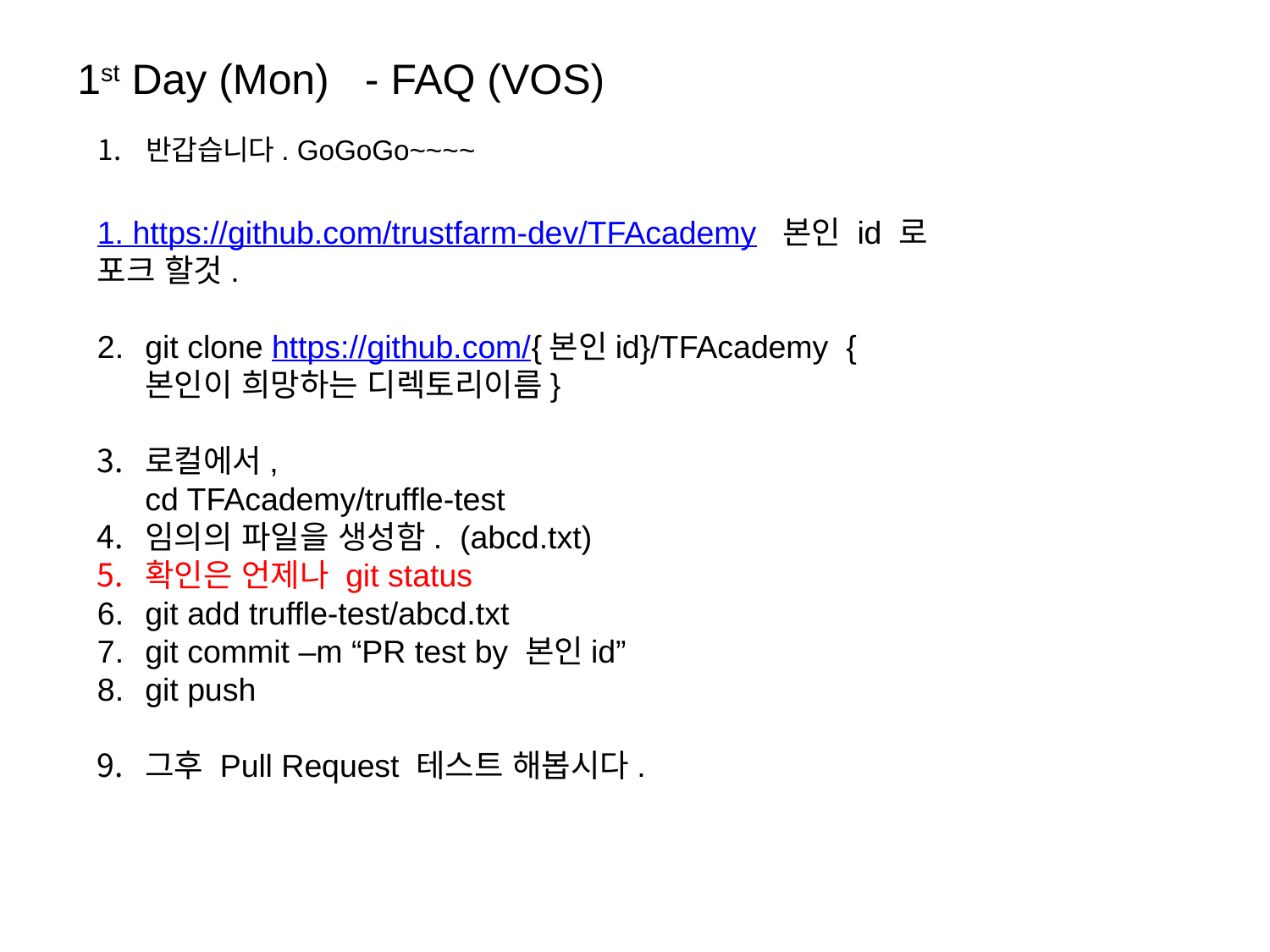

1st Day (Mon)   - FAQ (VOS)
반갑습니다. GoGoGo~~~~
1. https://github.com/trustfarm-dev/TFAcademy  본인 id 로 포크 할것.

git clone https://github.com/{본인id}/TFAcademy  {본인이 희망하는 디렉토리이름}

로컬에서,
cd TFAcademy/truffle-test
임의의 파일을 생성함.  (abcd.txt)
확인은 언제나 git status
git add truffle-test/abcd.txt
git commit –m “PR test by 본인id”
git push

그후 Pull Request 테스트 해봅시다.